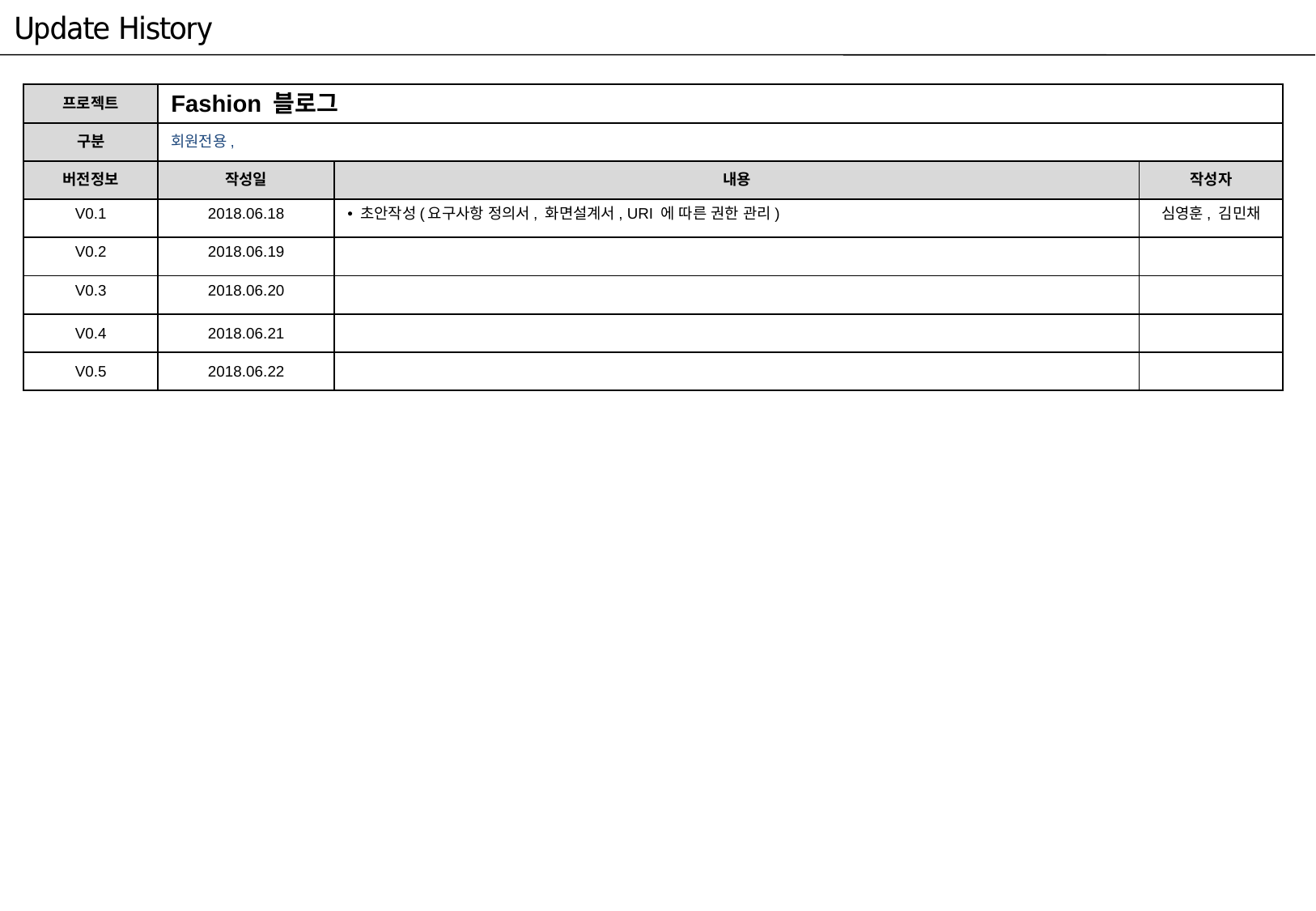

Update History
| 프로젝트 | Fashion 블로그 |  |  |
| --- | --- | --- | --- |
| 구분 | 회원전용, |  |  |
| 버전정보 | 작성일 | 내용 | 작성자 |
| V0.1 | 2018.06.18 | 초안작성(요구사항 정의서, 화면설계서, URI 에 따른 권한 관리) | 심영훈, 김민채 |
| V0.2 | 2018.06.19 |  |  |
| V0.3 | 2018.06.20 |  |  |
| V0.4 | 2018.06.21 |  |  |
| V0.5 | 2018.06.22 |  |  |